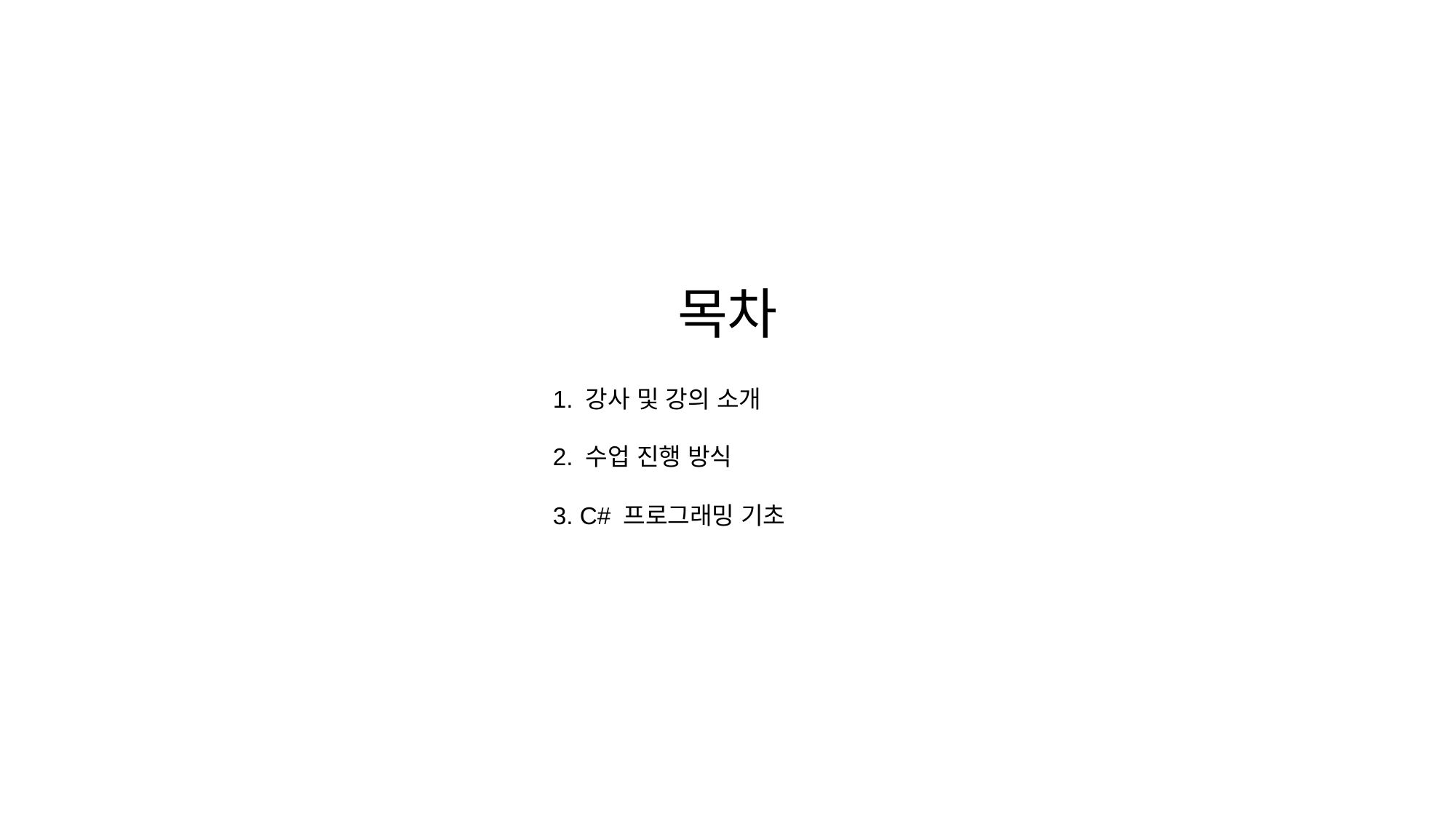

목차
1. 강사 및 강의 소개

2. 수업 진행 방식

3. C# 프로그래밍 기초